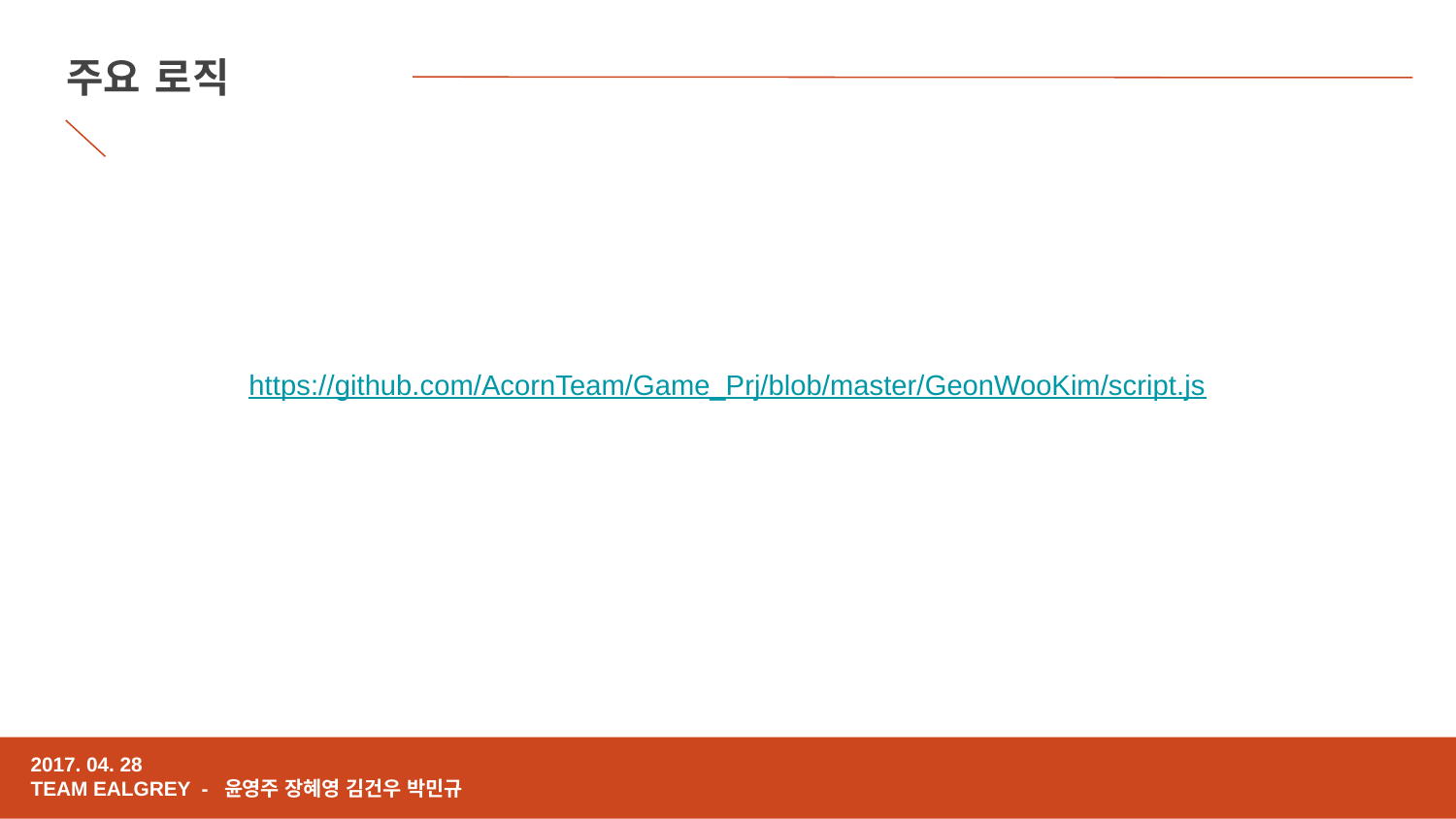

주요 로직
https://github.com/AcornTeam/Game_Prj/blob/master/GeonWooKim/script.js

2017. 04. 28
TEAM EALGREY  -  윤영주 장혜영 김건우 박민규